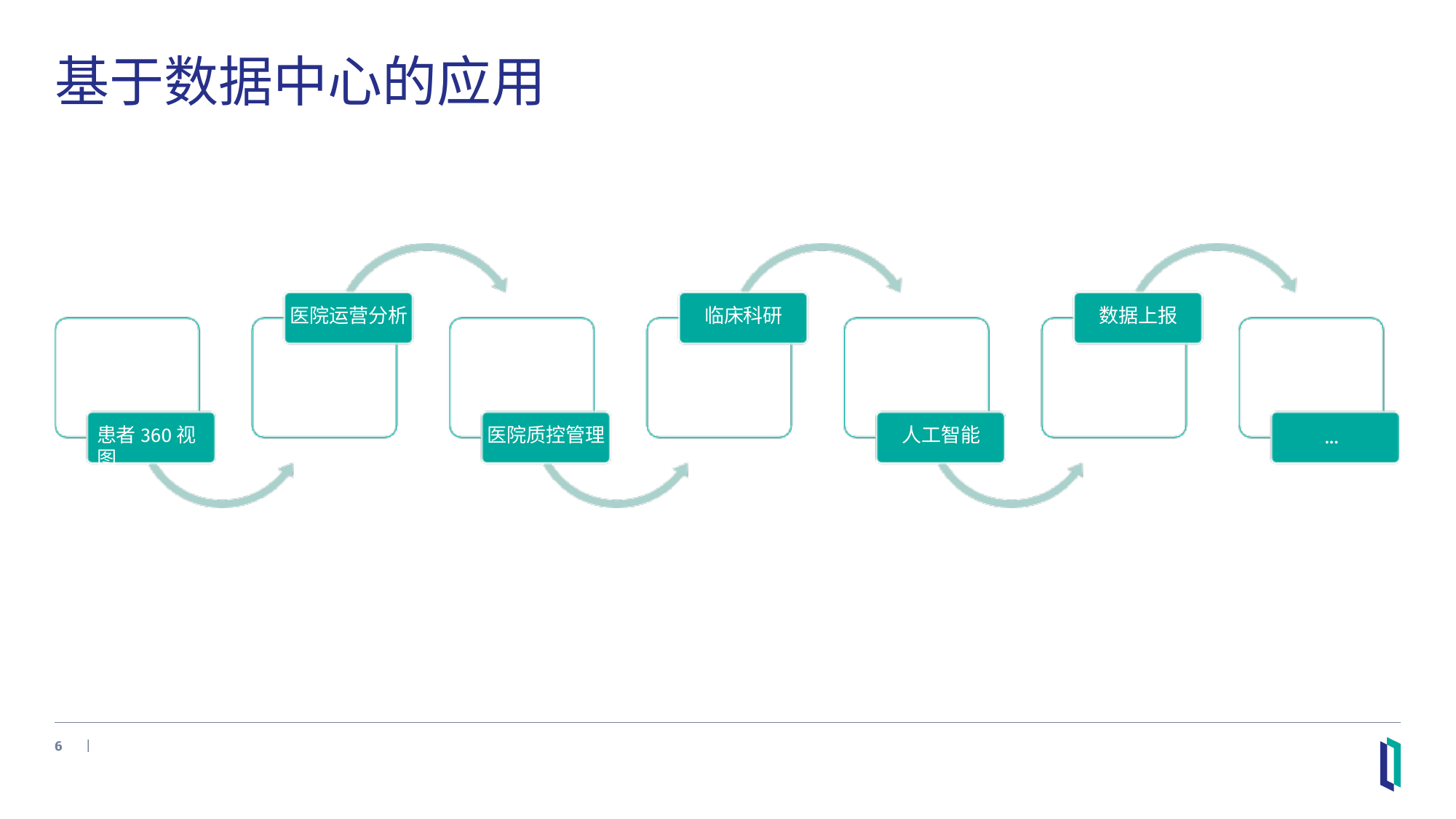

# 基于数据中心的应用

医院运营分析
临床科研
数据上报
患者360视图
医院质控管理
人工智能
...
6
|